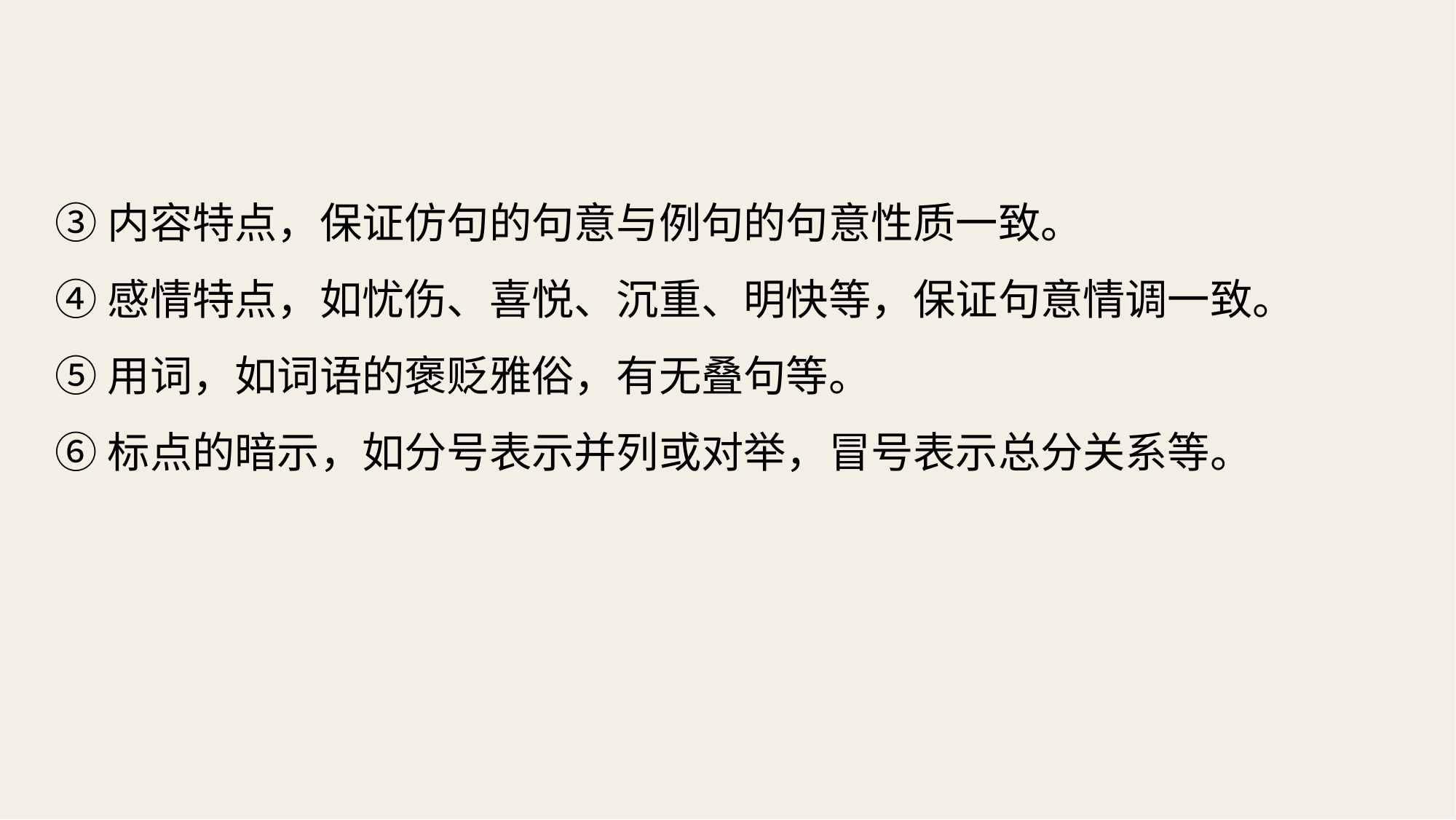

③内容特点，保证仿句的句意与例句的句意性质一致。
④感情特点，如忧伤、喜悦、沉重、明快等，保证句意情调一致。
⑤用词，如词语的褒贬雅俗，有无叠句等。
⑥标点的暗示，如分号表示并列或对举，冒号表示总分关系等。